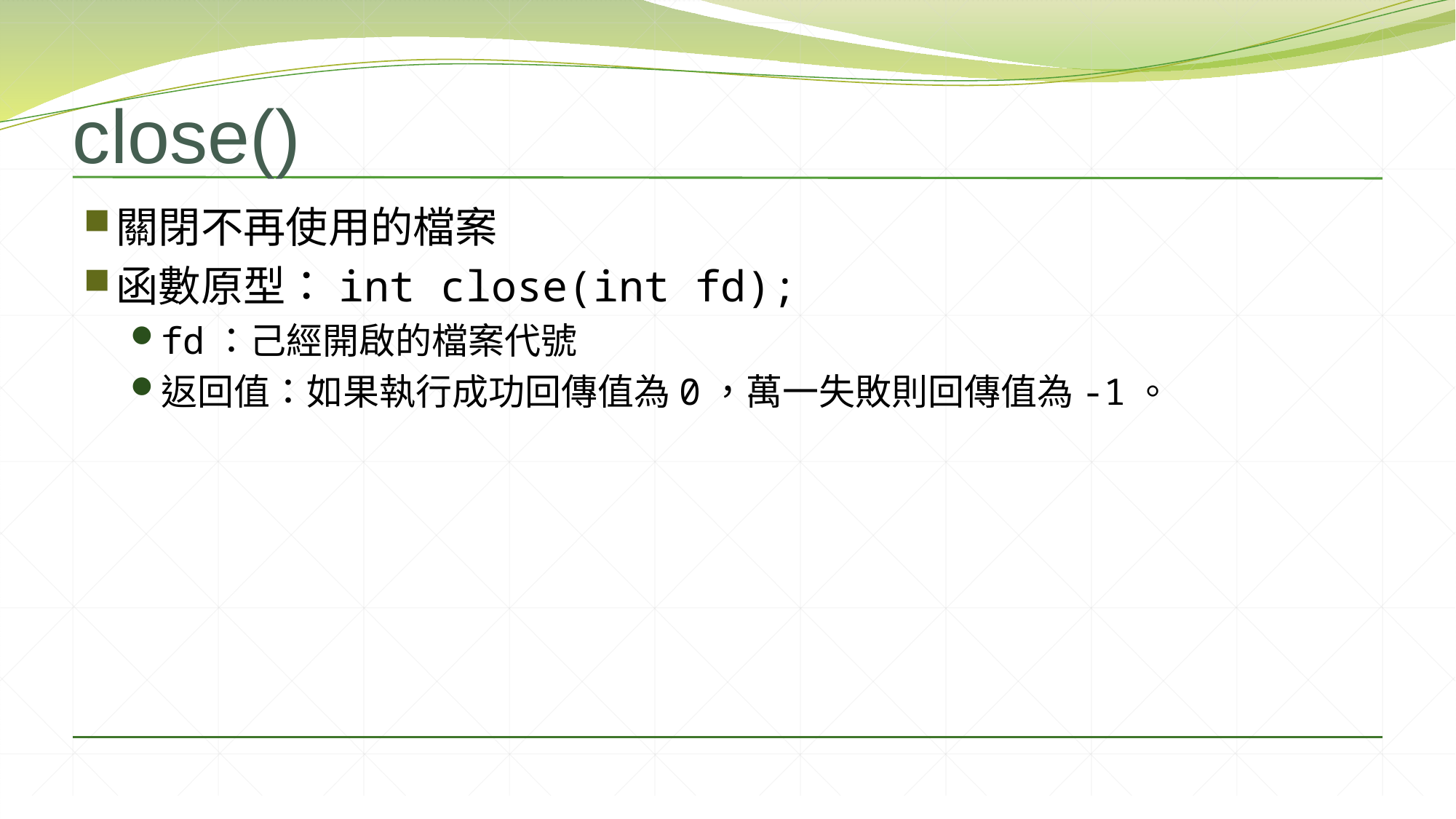

# close()
關閉不再使用的檔案
函數原型：int close(int fd);
fd：己經開啟的檔案代號
返回值：如果執行成功回傳值為0，萬一失敗則回傳值為-1。